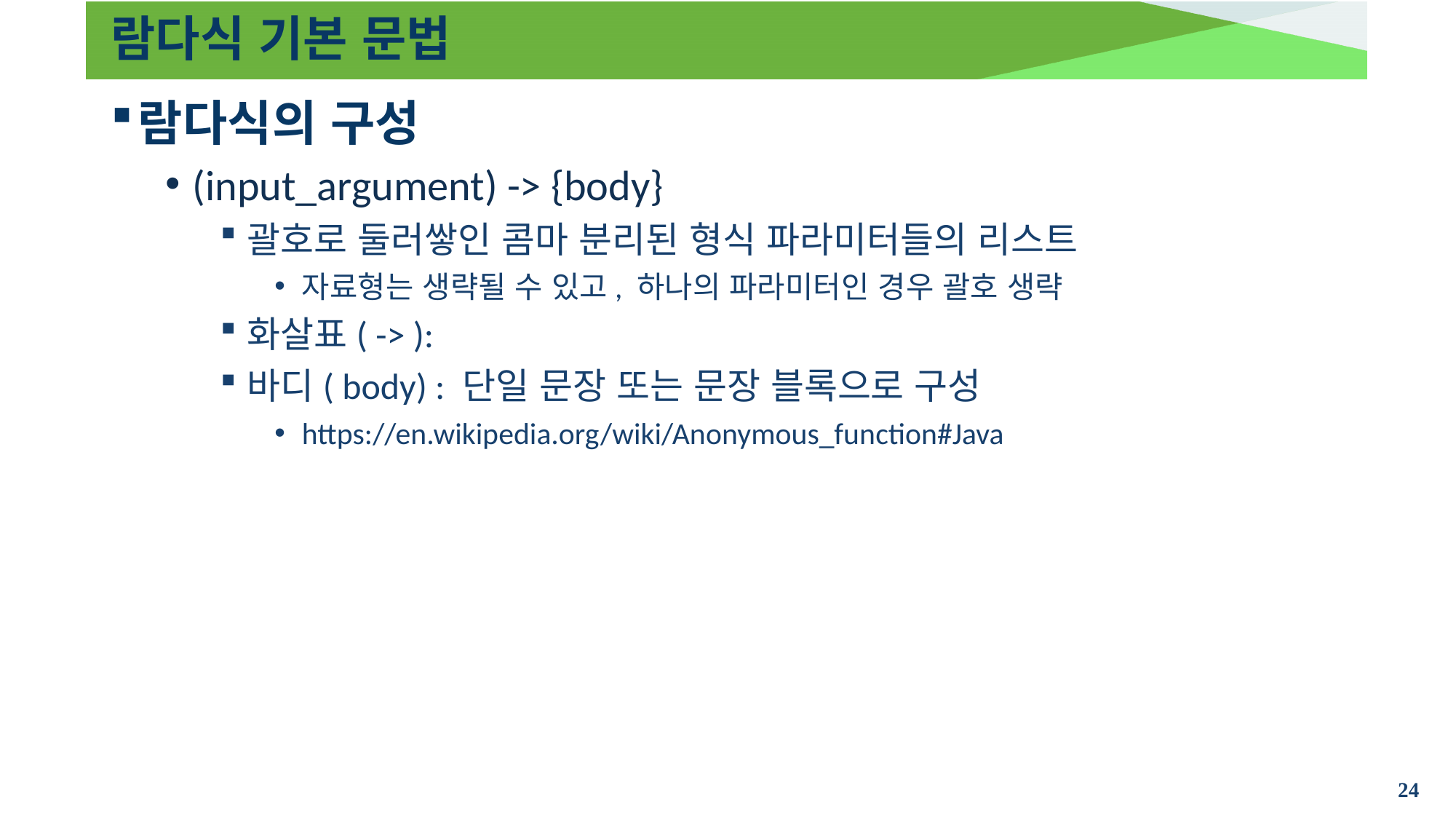

# 람다식 기본 문법
람다식의 구성
(input_argument) -> {body}
괄호로 둘러쌓인 콤마 분리된 형식 파라미터들의 리스트
자료형는 생략될 수 있고, 하나의 파라미터인 경우 괄호 생략
화살표( -> ):
바디( body) : 단일 문장 또는 문장 블록으로 구성
https://en.wikipedia.org/wiki/Anonymous_function#Java
24